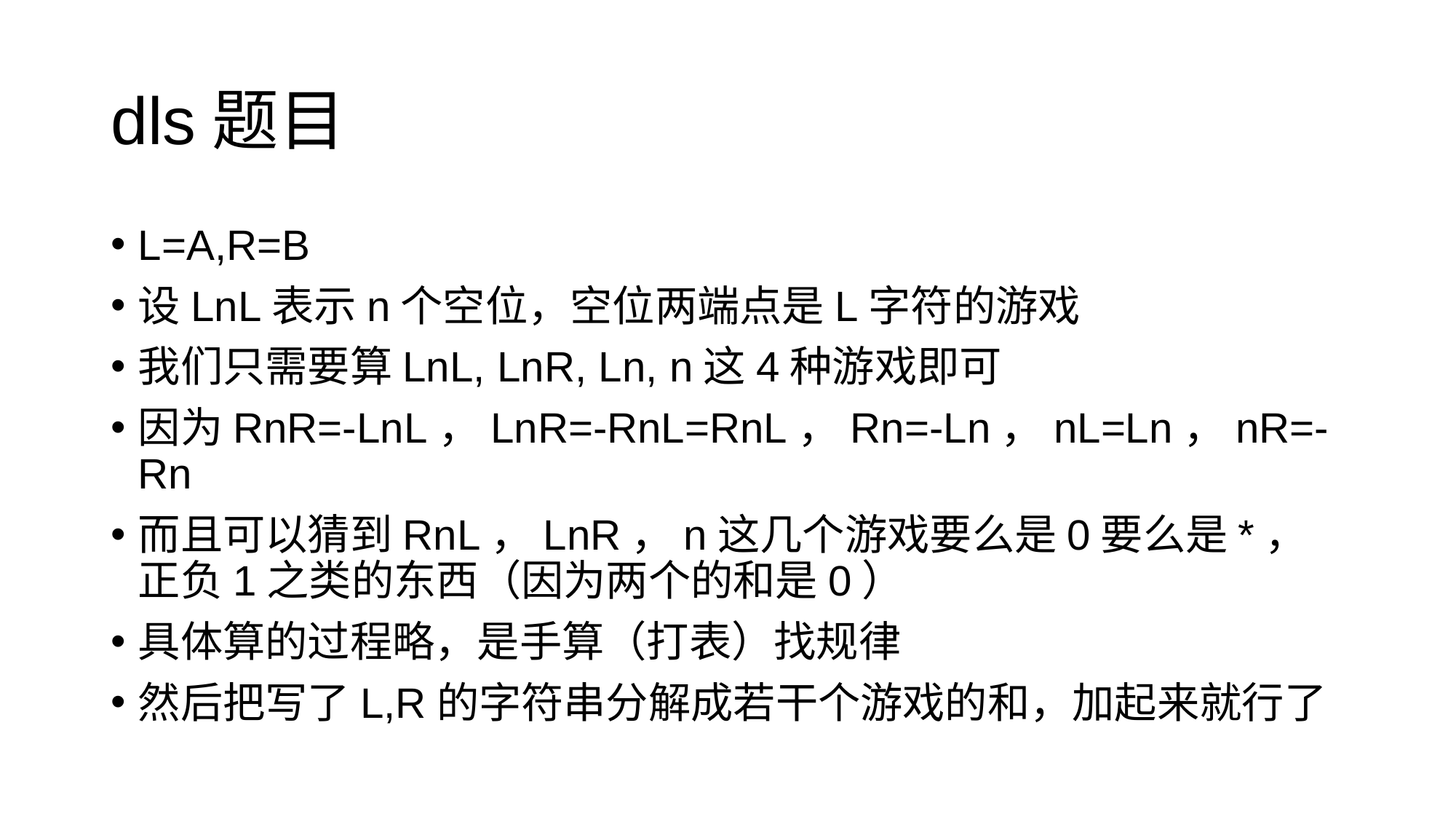

# dls题目
L=A,R=B
设LnL表示n个空位，空位两端点是L字符的游戏
我们只需要算LnL, LnR, Ln, n这4种游戏即可
因为RnR=-LnL，LnR=-RnL=RnL，Rn=-Ln，nL=Ln，nR=-Rn
而且可以猜到RnL，LnR，n这几个游戏要么是0要么是*，正负1之类的东西（因为两个的和是0）
具体算的过程略，是手算（打表）找规律
然后把写了L,R的字符串分解成若干个游戏的和，加起来就行了